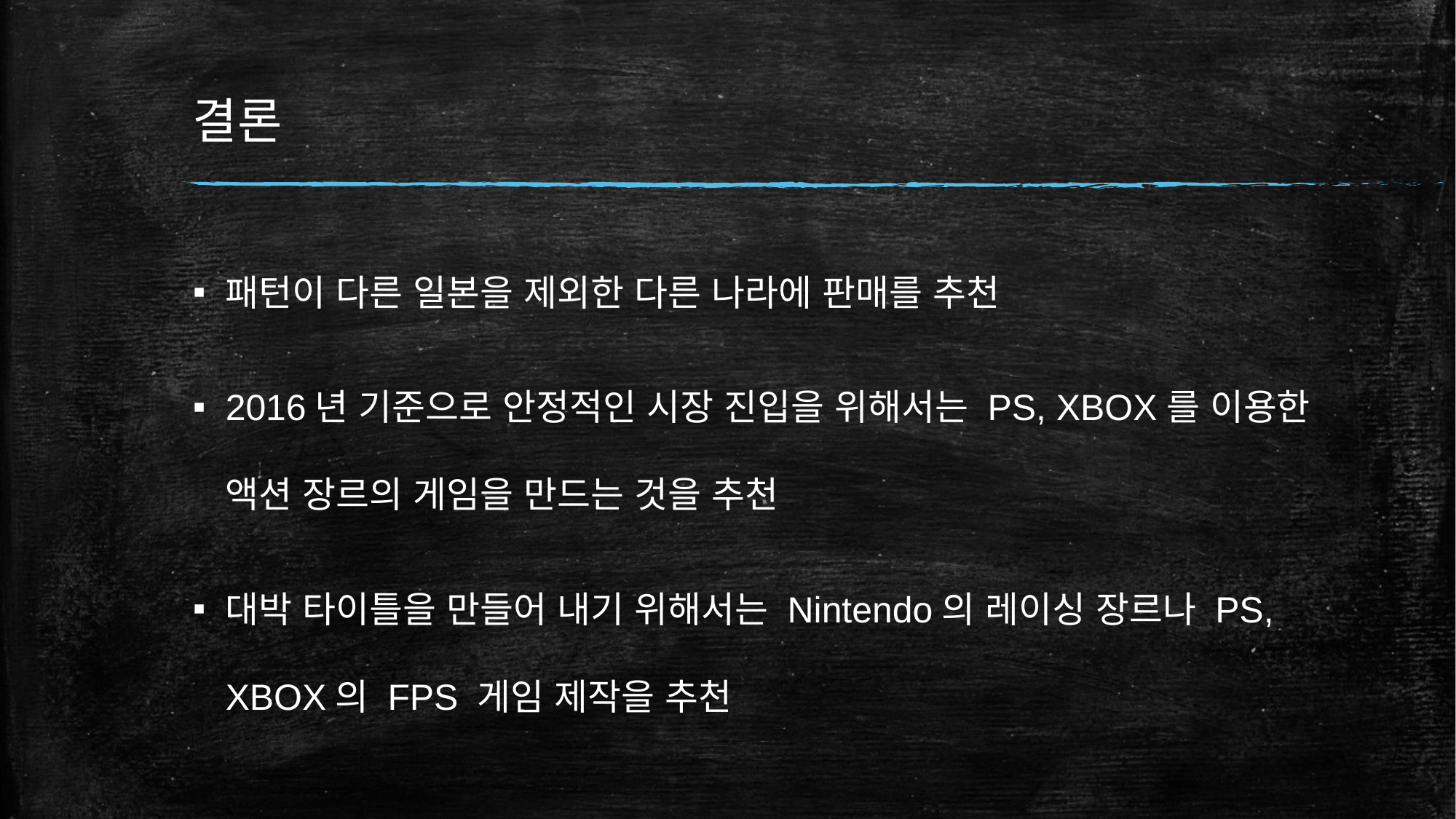

# 결론
패턴이 다른 일본을 제외한 다른 나라에 판매를 추천
2016년 기준으로 안정적인 시장 진입을 위해서는 PS, XBOX를 이용한 액션 장르의 게임을 만드는 것을 추천
대박 타이틀을 만들어 내기 위해서는 Nintendo의 레이싱 장르나 PS, XBOX의 FPS 게임 제작을 추천